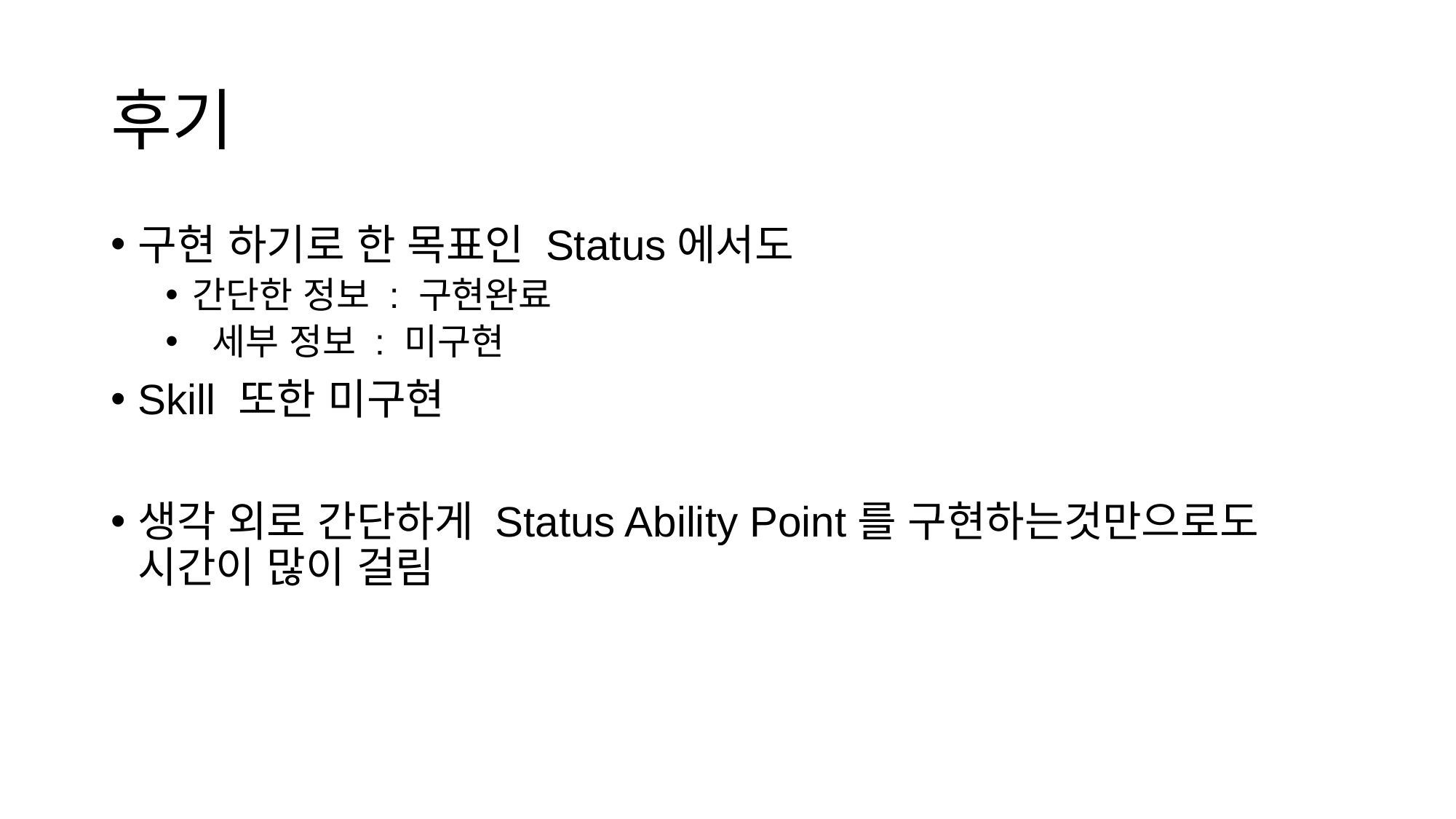

# 후기
구현 하기로 한 목표인 Status에서도
간단한 정보 : 구현완료
 세부 정보 : 미구현
Skill 또한 미구현

생각 외로 간단하게 Status Ability Point를 구현하는것만으로도 시간이 많이 걸림